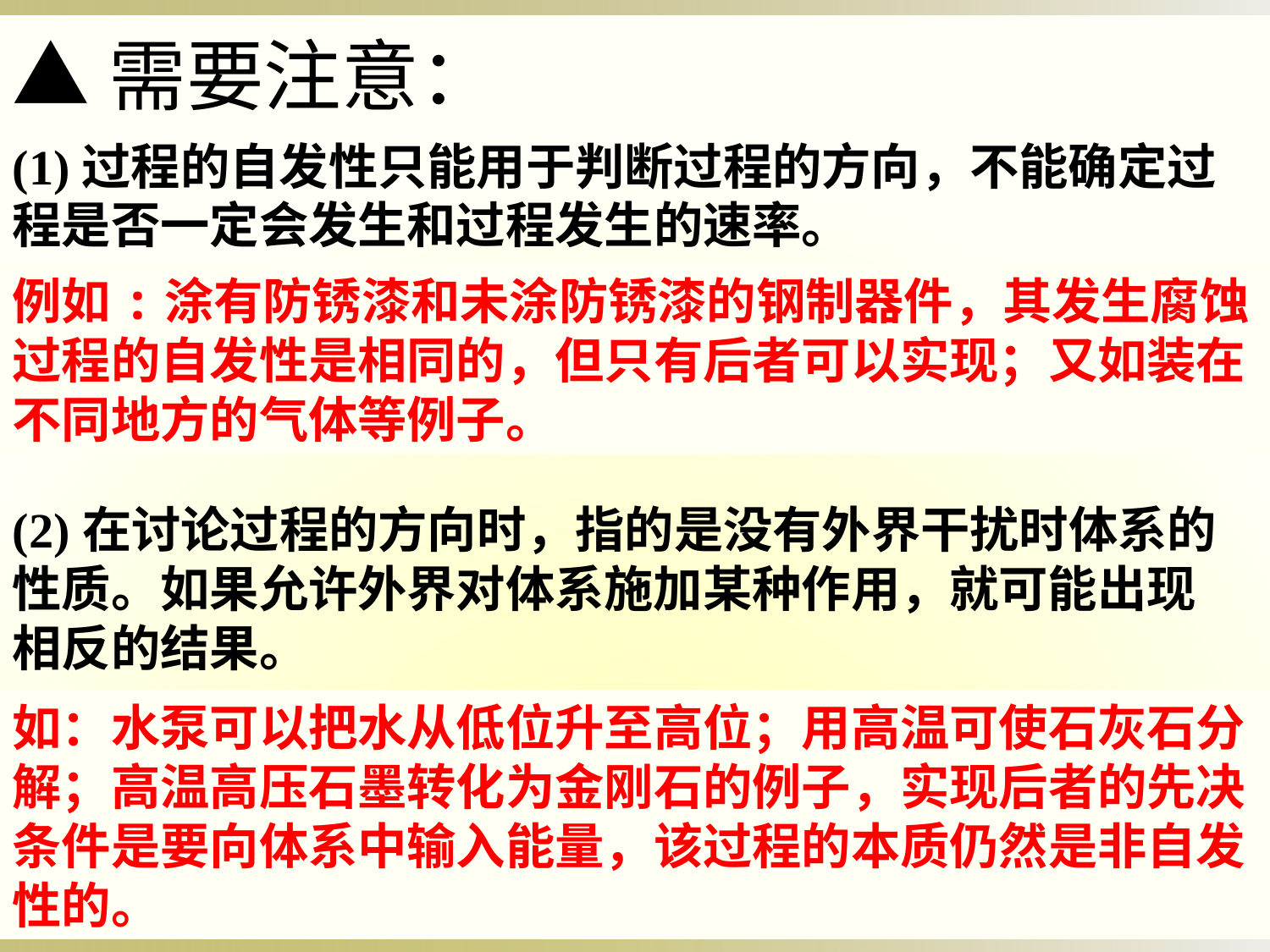

▲需要注意：
(1)过程的自发性只能用于判断过程的方向，不能确定过程是否一定会发生和过程发生的速率。
例如:涂有防锈漆和未涂防锈漆的钢制器件，其发生腐蚀过程的自发性是相同的，但只有后者可以实现；又如装在不同地方的气体等例子。
(2)在讨论过程的方向时，指的是没有外界干扰时体系的性质。如果允许外界对体系施加某种作用，就可能出现相反的结果。
如：水泵可以把水从低位升至高位；用高温可使石灰石分解；高温高压石墨转化为金刚石的例子，实现后者的先决条件是要向体系中输入能量，该过程的本质仍然是非自发性的。